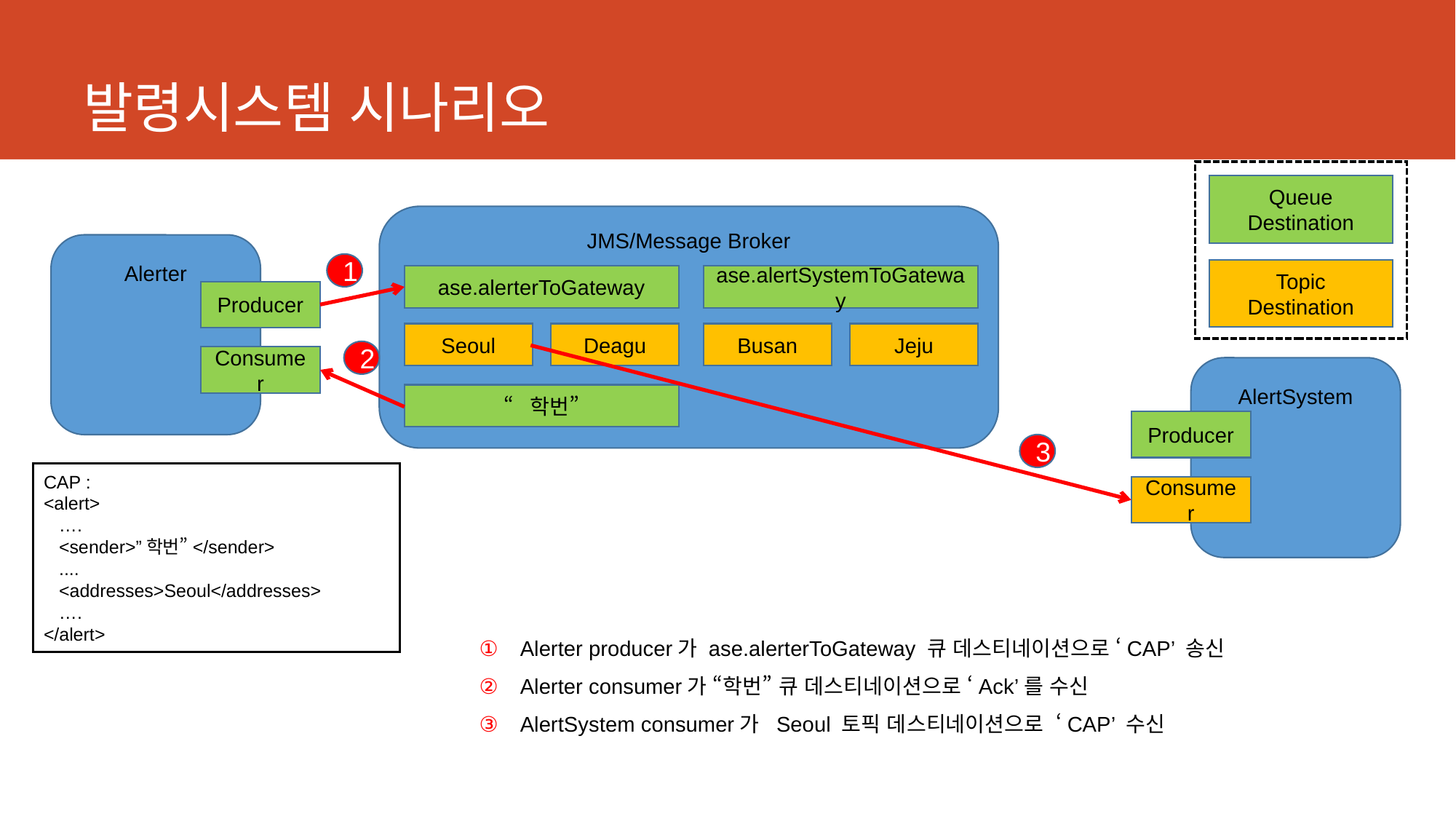

# 발령시스템 시나리오

Queue Destination
Topic Destination
JMS/Message Broker

ase.alerterToGateway
ase.alertSystemToGateway
Seoul
Deagu
Busan
Jeju
“학번”
Alerter

Producer
Consumer
1
2
AlertSystem

Producer
Consumer
3
CAP :
<alert>
   ….
   <sender>”학번”</sender>
   ....
   <addresses>Seoul</addresses>
   ….
</alert>
Alerter producer가 ase.alerterToGateway 큐 데스티네이션으로 ‘CAP’ 송신
Alerter consumer가 “학번” 큐 데스티네이션으로 ‘Ack’를 수신
AlertSystem consumer가  Seoul 토픽 데스티네이션으로  ‘CAP’ 수신